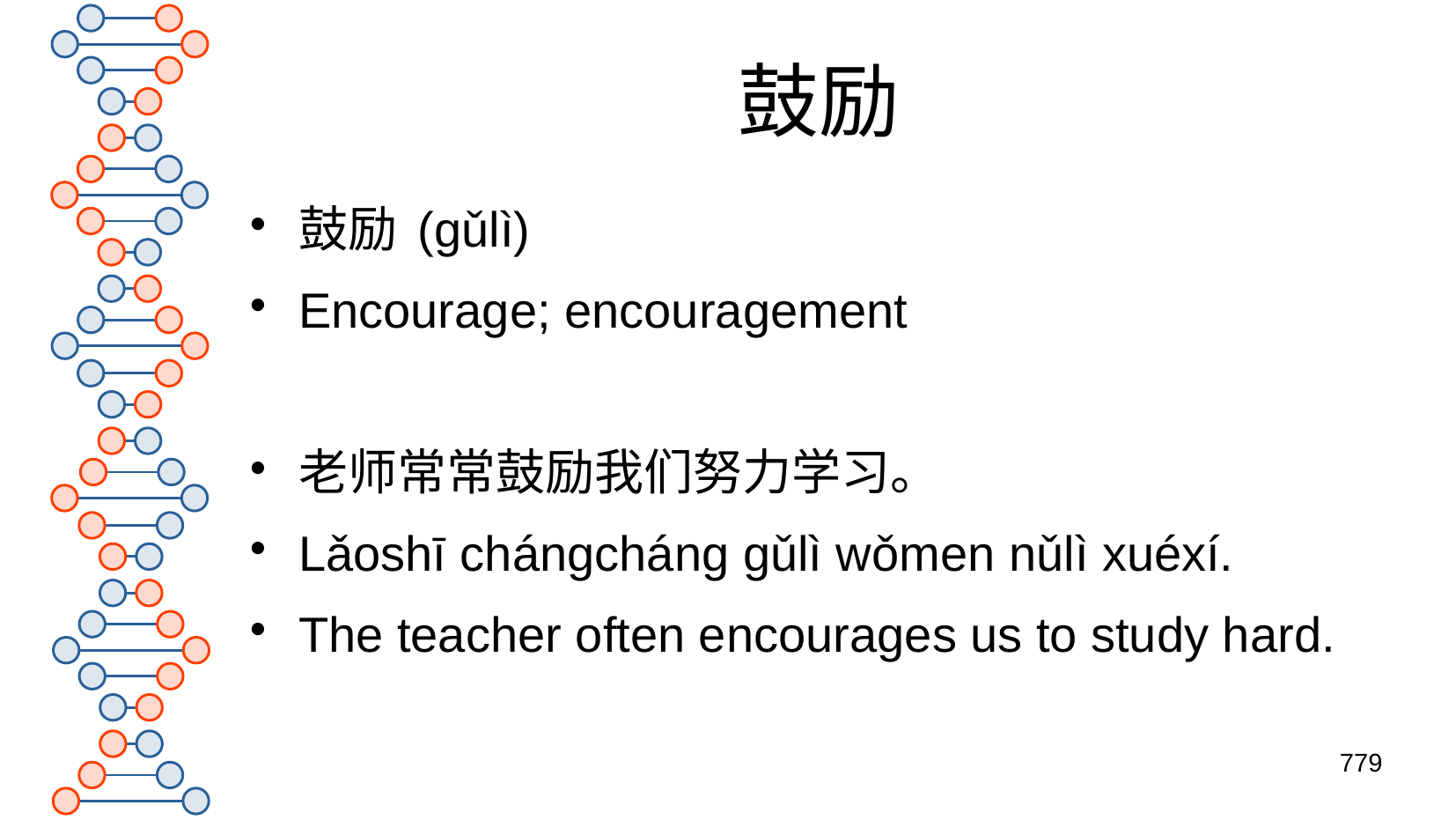

# 鼓励
鼓励 (gǔlì)
Encourage; encouragement

老师常常鼓励我们努力学习。
Lǎoshī chángcháng gǔlì wǒmen nǔlì xuéxí.
The teacher often encourages us to study hard.

779